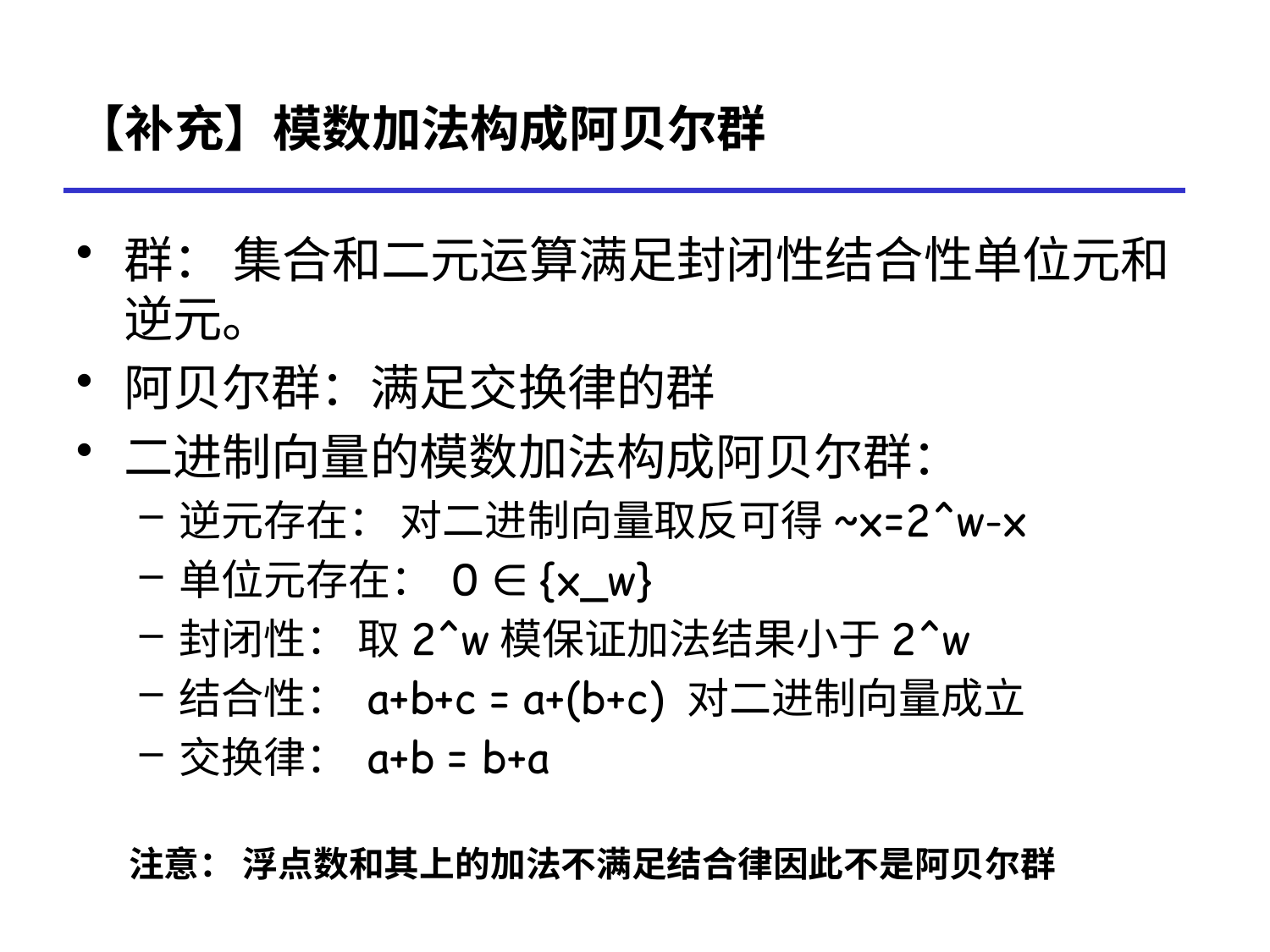

# 【补充】模数加法构成阿贝尔群
群： 集合和二元运算满足封闭性结合性单位元和逆元。
阿贝尔群：满足交换律的群
二进制向量的模数加法构成阿贝尔群：
逆元存在： 对二进制向量取反可得~x=2^w-x
单位元存在： 0 ∈ {x_w}
封闭性： 取2^w模保证加法结果小于2^w
结合性： a+b+c = a+(b+c) 对二进制向量成立
交换律： a+b = b+a

注意： 浮点数和其上的加法不满足结合律因此不是阿贝尔群